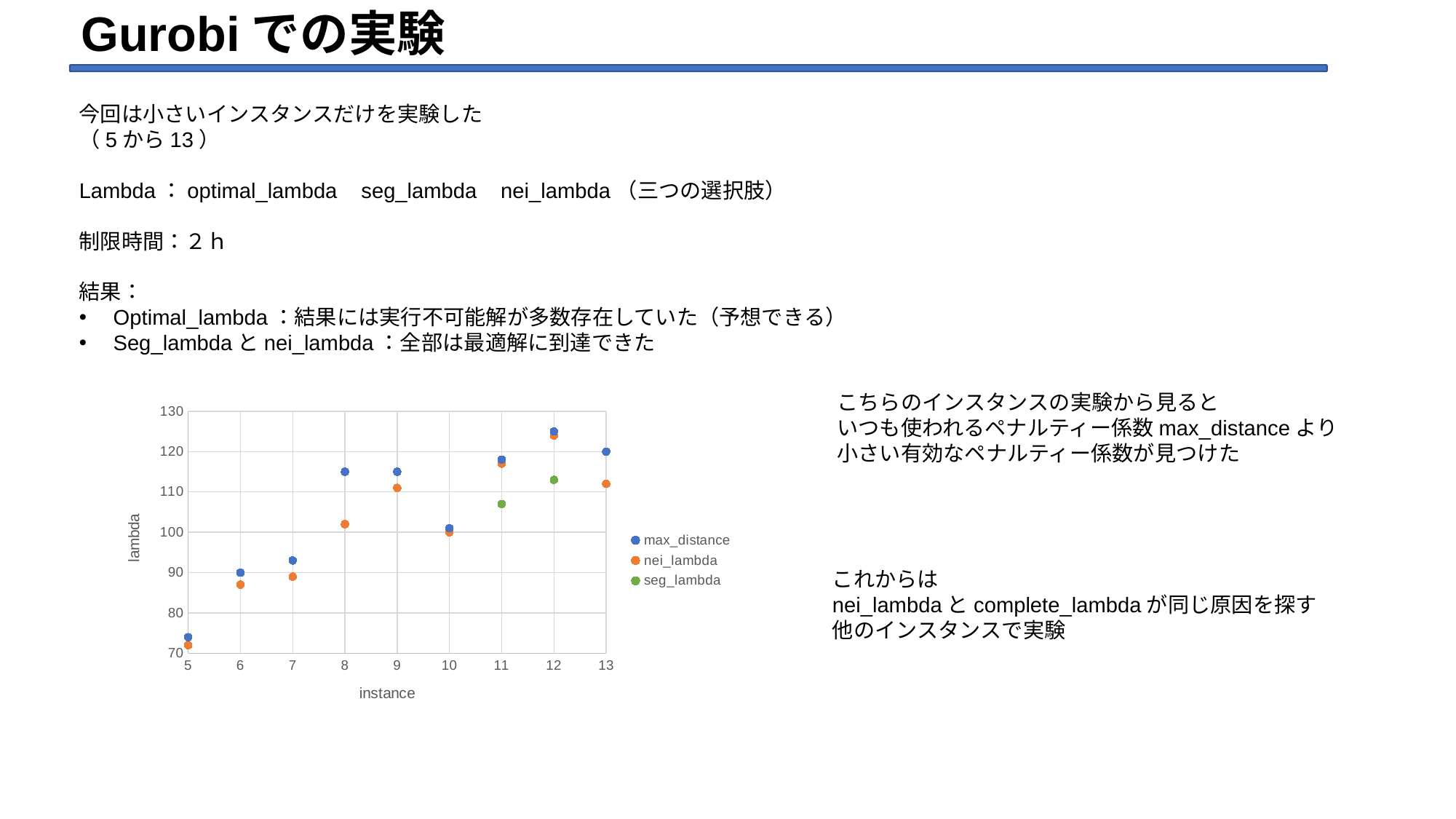

# Gurobiでの実験

今回は小さいインスタンスだけを実験した
（5から13）

Lambda：optimal_lambda    seg_lambda    nei_lambda（三つの選択肢）

制限時間：２ｈ

結果：
Optimal_lambda：結果には実行不可能解が多数存在していた（予想できる）
Seg_lambdaとnei_lambda：全部は最適解に到達できた
こちらのインスタンスの実験から見ると
いつも使われるペナルティー係数max_distanceより
小さい有効なペナルティー係数が見つけた

### Chart

| Category |  |  |  |
|---|---|---|---|
これからは
nei_lambdaとcomplete_lambdaが同じ原因を探す
他のインスタンスで実験